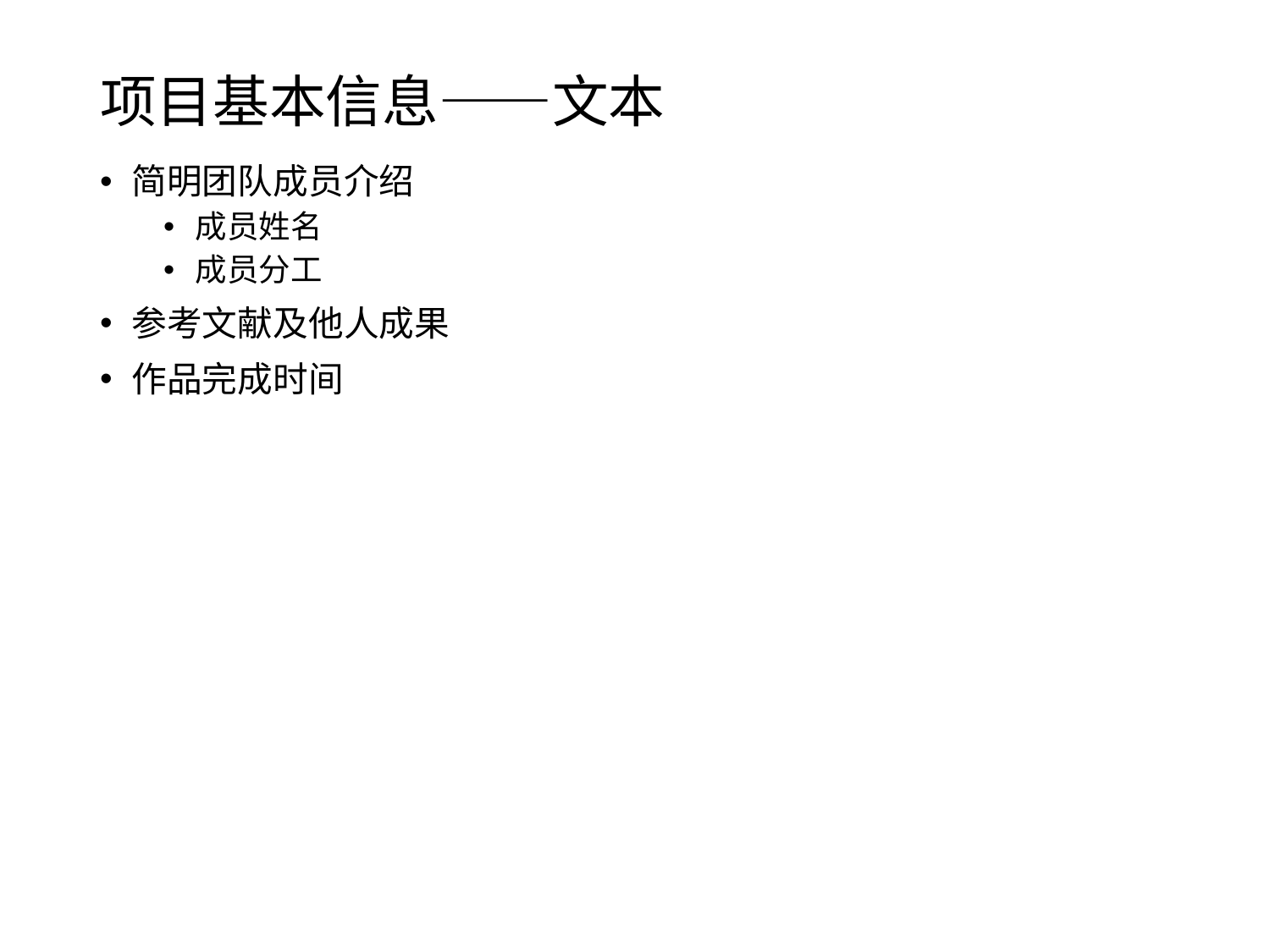

# 项目基本信息——文本
简明团队成员介绍
成员姓名
成员分工
参考文献及他人成果
作品完成时间